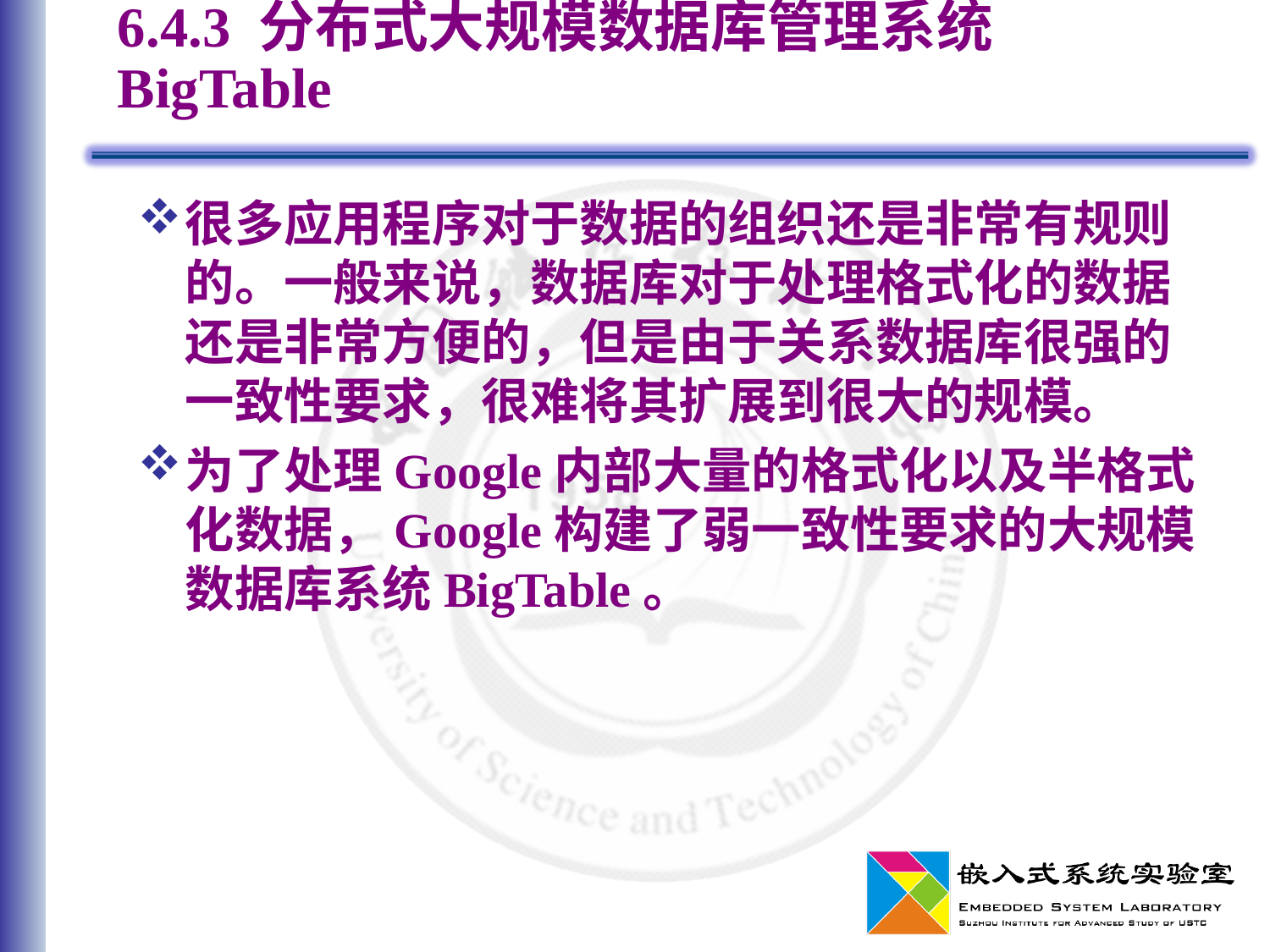

# 6.4.3 分布式大规模数据库管理系统BigTable
很多应用程序对于数据的组织还是非常有规则的。一般来说，数据库对于处理格式化的数据还是非常方便的，但是由于关系数据库很强的一致性要求，很难将其扩展到很大的规模。
为了处理Google内部大量的格式化以及半格式化数据，Google构建了弱一致性要求的大规模数据库系统BigTable。